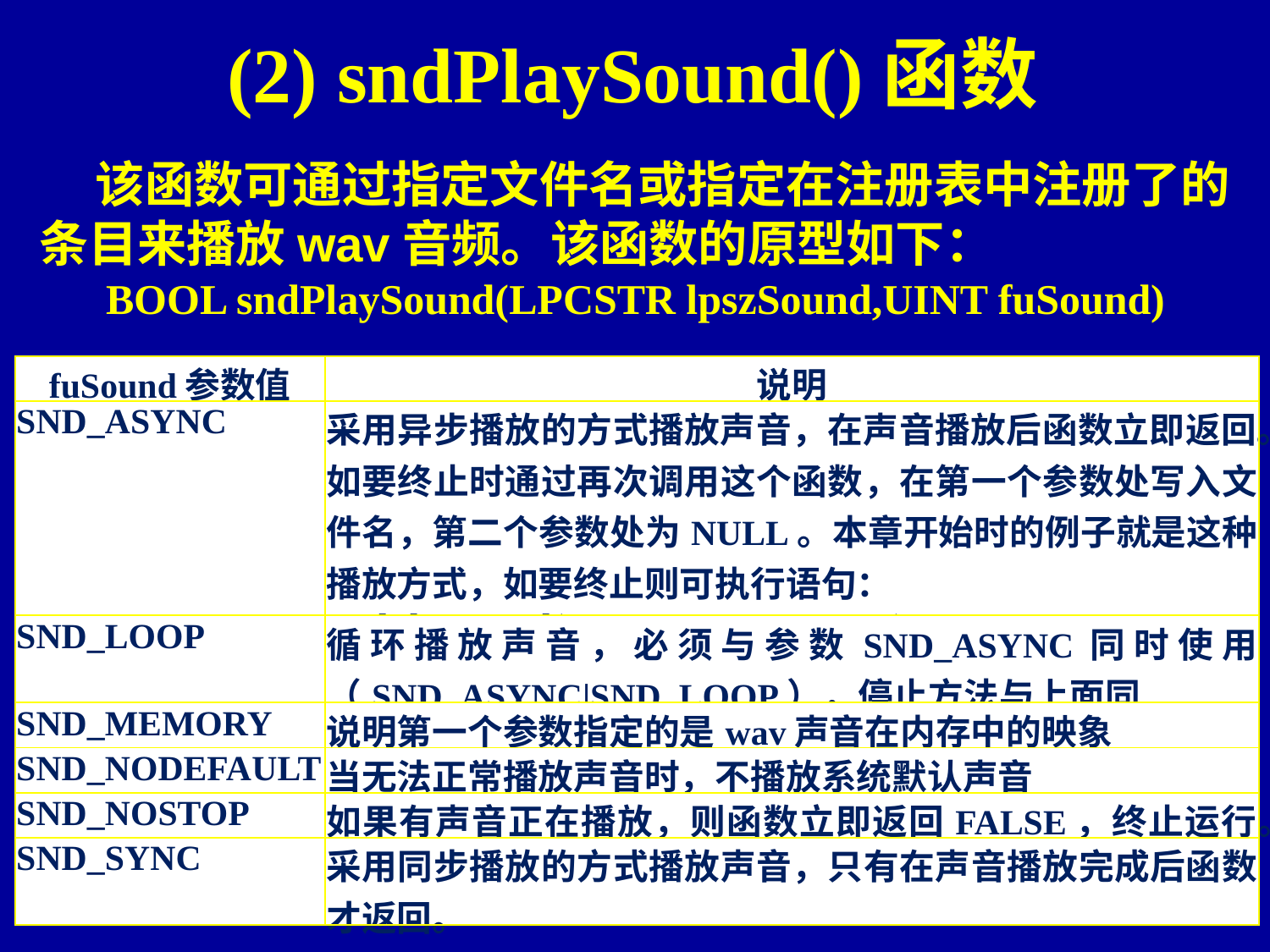

# (2) sndPlaySound()函数
    该函数可通过指定文件名或指定在注册表中注册了的条目来播放wav音频。该函数的原型如下：
BOOL sndPlaySound(LPCSTR lpszSound,UINT fuSound)
| fuSound参数值 | 说明 |
| --- | --- |
| SND\_ASYNC | 采用异步播放的方式播放声音，在声音播放后函数立即返回。如要终止时通过再次调用这个函数，在第一个参数处写入文件名，第二个参数处为NULL。本章开始时的例子就是这种播放方式，如要终止则可执行语句： sndPlaySound("SystemStart",NULL); |
| SND\_LOOP | 循环播放声音，必须与参数SND\_ASYNC同时使用（SND\_ASYNC|SND\_LOOP），停止方法与上面同 |
| SND\_MEMORY | 说明第一个参数指定的是wav声音在内存中的映象 |
| SND\_NODEFAULT | 当无法正常播放声音时，不播放系统默认声音 |
| SND\_NOSTOP | 如果有声音正在播放，则函数立即返回FALSE，终止运行。 |
| SND\_SYNC | 采用同步播放的方式播放声音，只有在声音播放完成后函数才返回。 |
7